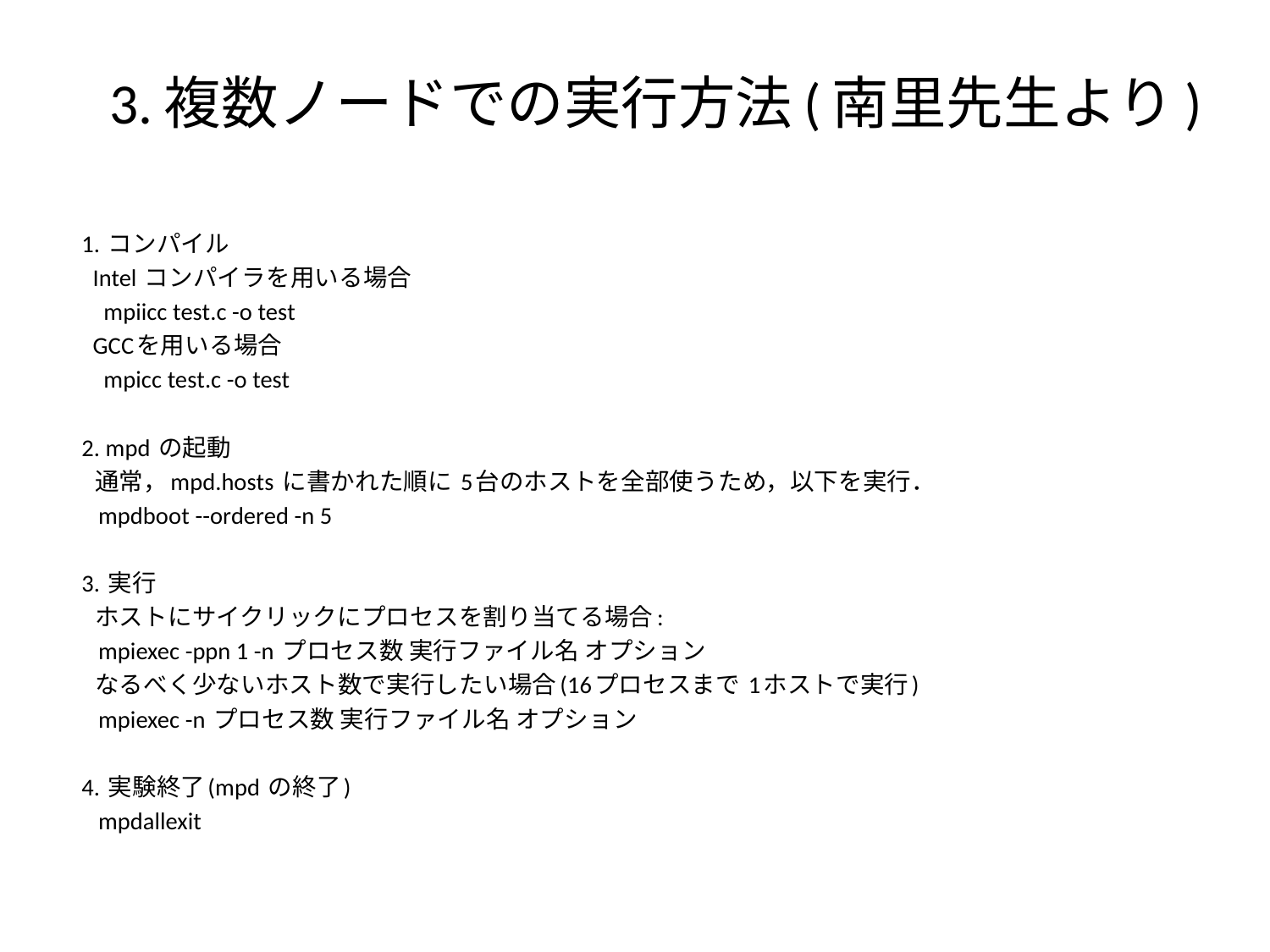

3.複数ノードでの実行方法(南里先生より)
 1. コンパイル
   Intel コンパイラを用いる場合
     mpiicc test.c -o test
   GCCを用いる場合
     mpicc test.c -o test

 2. mpd の起動
   通常，mpd.hosts に書かれた順に 5台のホストを全部使うため，以下を実行．
    mpdboot --ordered -n 5

 3. 実行
   ホストにサイクリックにプロセスを割り当てる場合:
    mpiexec -ppn 1 -n プロセス数 実行ファイル名 オプション
   なるべく少ないホスト数で実行したい場合(16プロセスまで 1ホストで実行)
    mpiexec -n プロセス数 実行ファイル名 オプション

 4. 実験終了(mpd の終了)
    mpdallexit